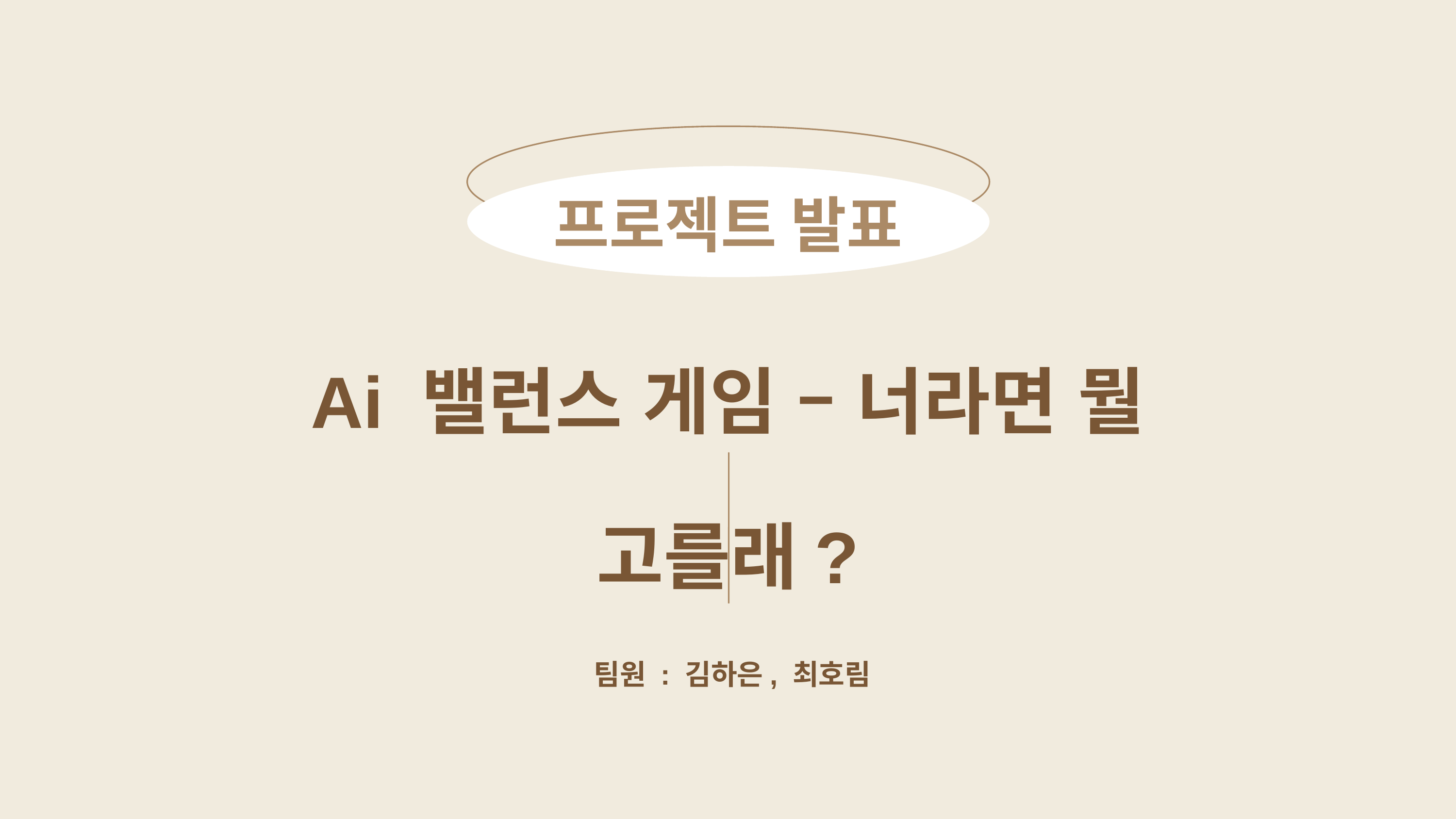

프로젝트 발표
Ai 밸런스 게임 – 너라면 뭘 고를래?

팀원 : 김하은, 최호림